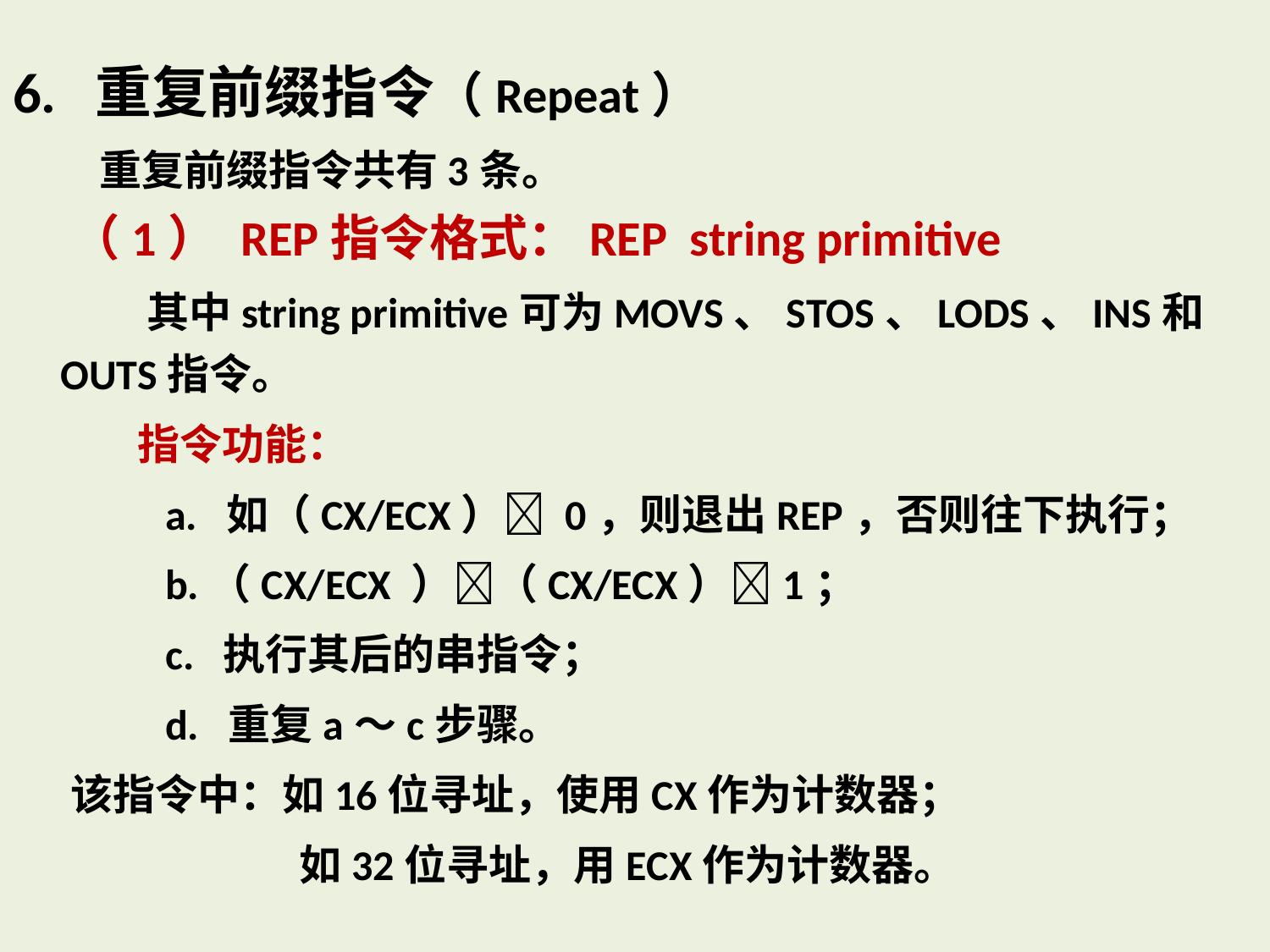

6.  重复前缀指令（Repeat）
        重复前缀指令共有3条。
     （1） REP指令格式：REP  string primitive
             其中string primitive可为MOVS、STOS、LODS、INS和OUTS指令。
            指令功能：
                a.  如（CX/ECX）= 0，则退出REP，否则往下执行；
                b.（CX/ECX ）⇐（CX/ECX）−1；
                c.  执行其后的串指令；
                d.  重复a～c步骤。
     该指令中：如16位寻址，使用CX作为计数器；
                             如32位寻址，用ECX作为计数器。
190